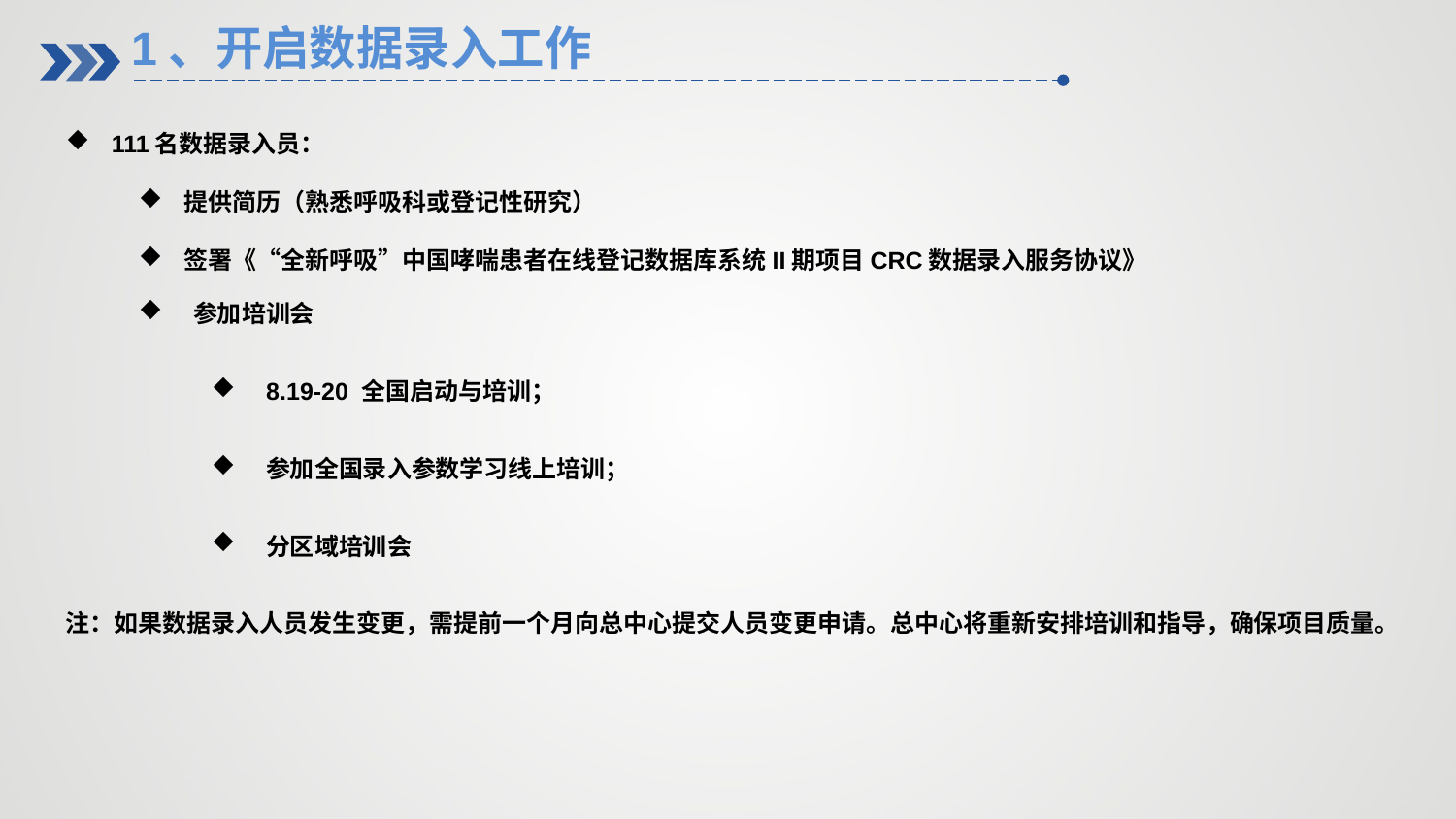

1、开启数据录入工作
111名数据录入员：
提供简历（熟悉呼吸科或登记性研究）
签署《“全新呼吸”中国哮喘患者在线登记数据库系统II期项目CRC数据录入服务协议》
参加培训会
8.19-20 全国启动与培训；
参加全国录入参数学习线上培训；
分区域培训会
注：如果数据录入人员发生变更，需提前一个月向总中心提交人员变更申请。总中心将重新安排培训和指导，确保项目质量。